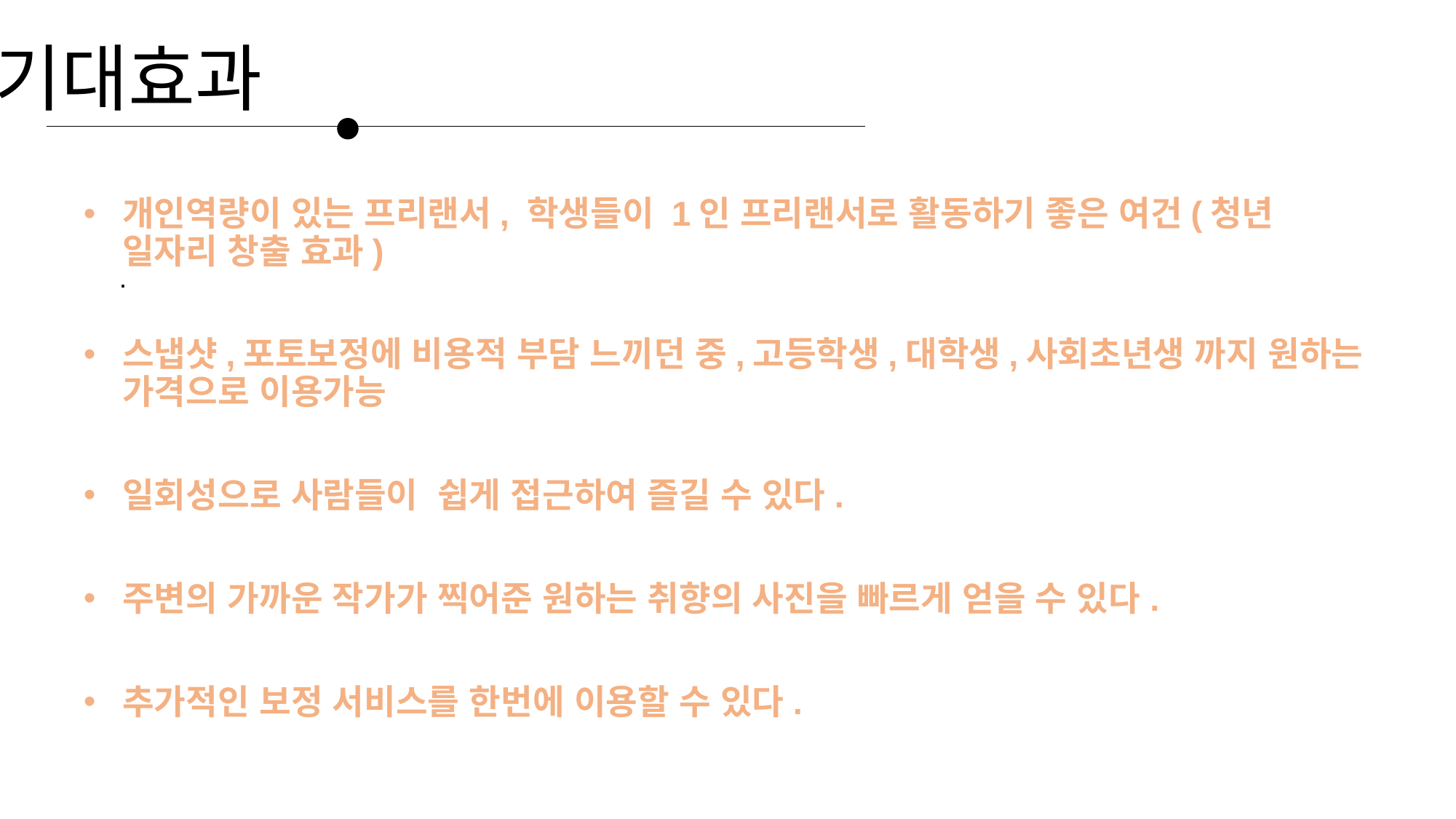

기대효과

개인역량이 있는 프리랜서, 학생들이 1인 프리랜서로 활동하기 좋은 여건(청년 일자리 창출 효과)

스냅샷,포토보정에 비용적 부담 느끼던 중,고등학생,대학생,사회초년생 까지 원하는 가격으로 이용가능

일회성으로 사람들이  쉽게 접근하여 즐길 수 있다.

주변의 가까운 작가가 찍어준 원하는 취향의 사진을 빠르게 얻을 수 있다.

추가적인 보정 서비스를 한번에 이용할 수 있다.
.